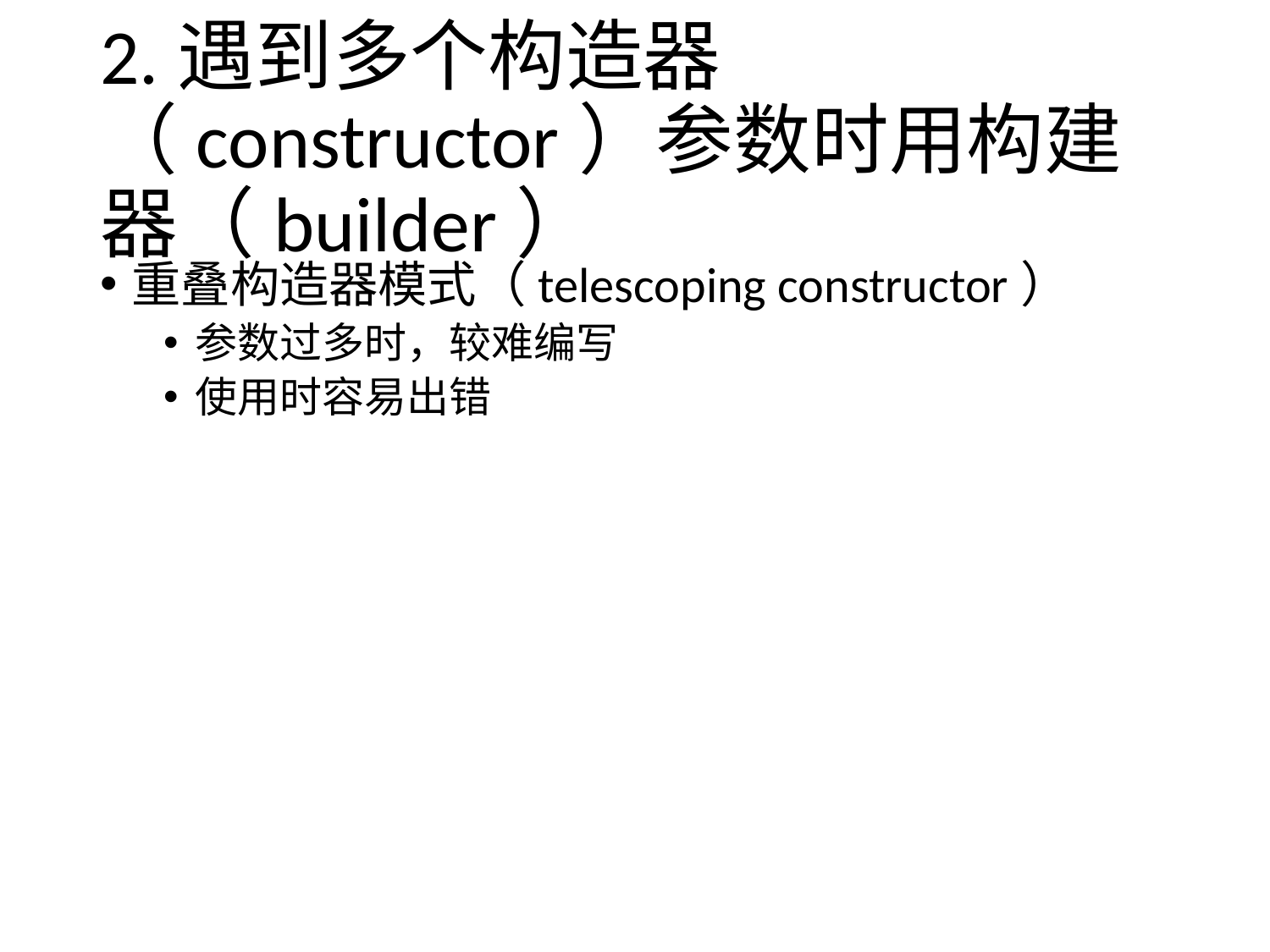

# 2.遇到多个构造器（constructor）参数时用构建器（builder）
重叠构造器模式（telescoping constructor）
参数过多时，较难编写
使用时容易出错